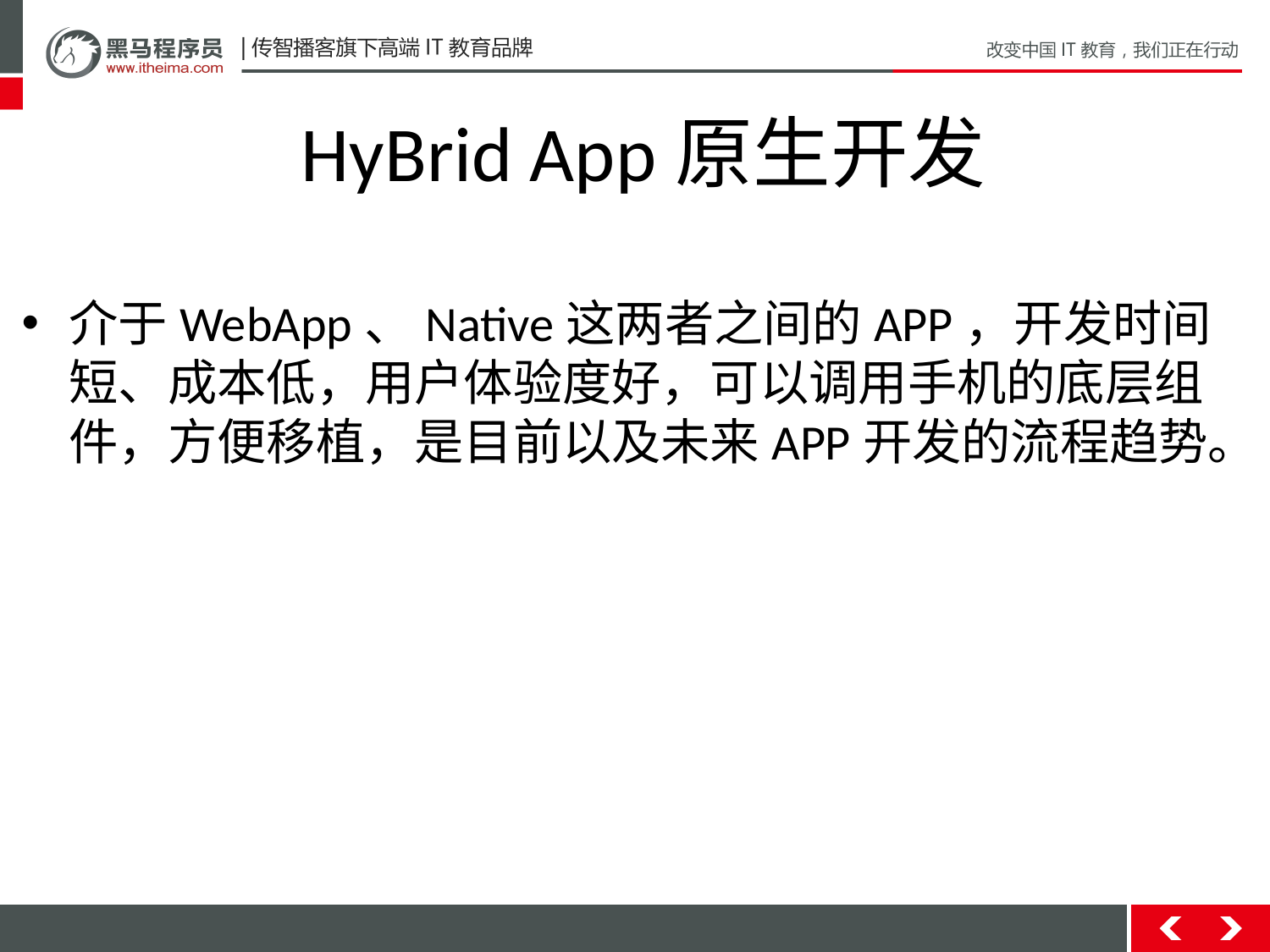

HyBrid App原生开发
介于WebApp、Native这两者之间的APP，开发时间短、成本低，用户体验度好，可以调用手机的底层组件，方便移植，是目前以及未来APP开发的流程趋势。